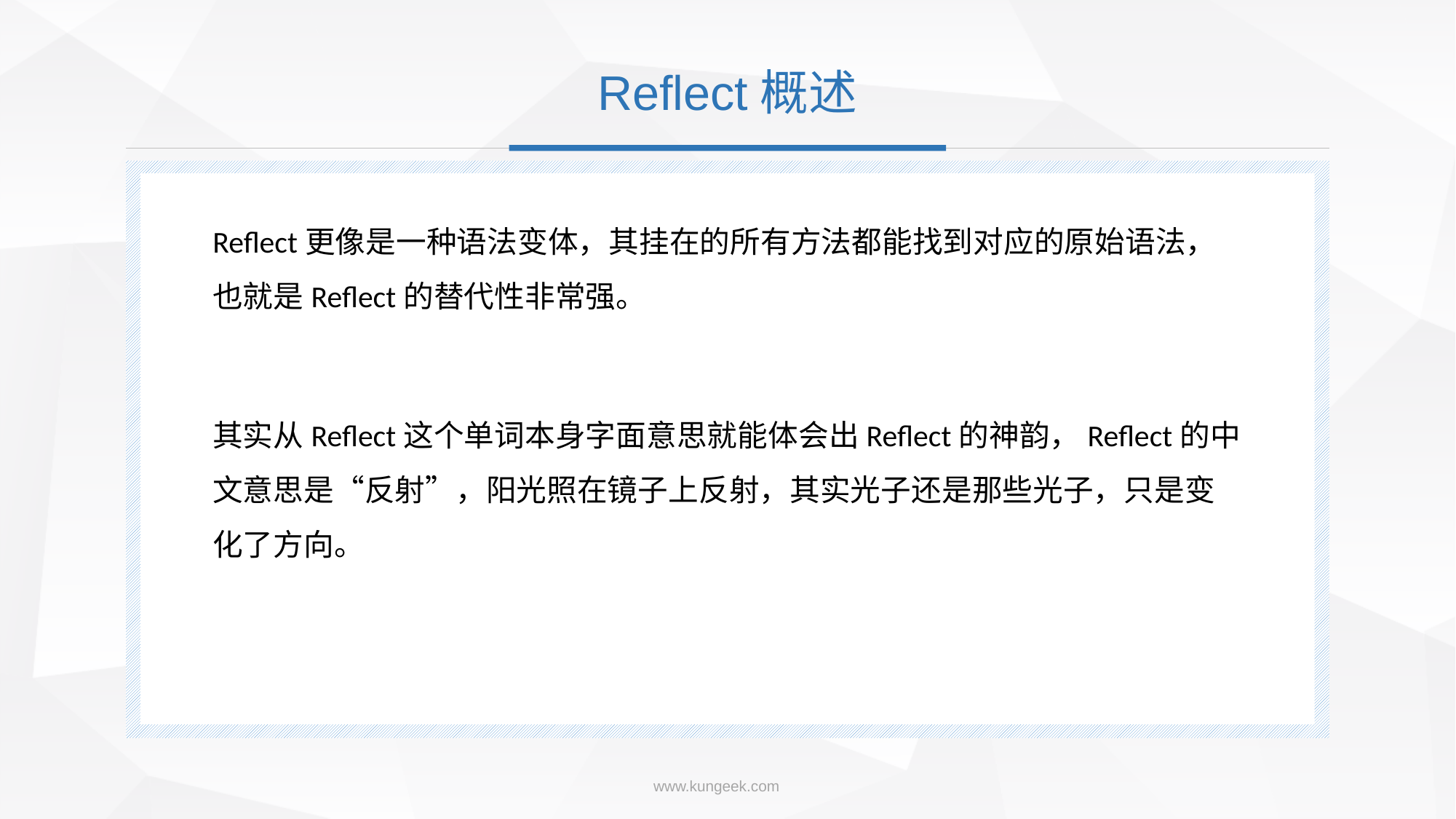

# Reflect概述
Reflect更像是一种语法变体，其挂在的所有方法都能找到对应的原始语法，也就是Reflect的替代性非常强。

其实从Reflect这个单词本身字面意思就能体会出Reflect的神韵，Reflect的中文意思是“反射”，阳光照在镜子上反射，其实光子还是那些光子，只是变化了方向。